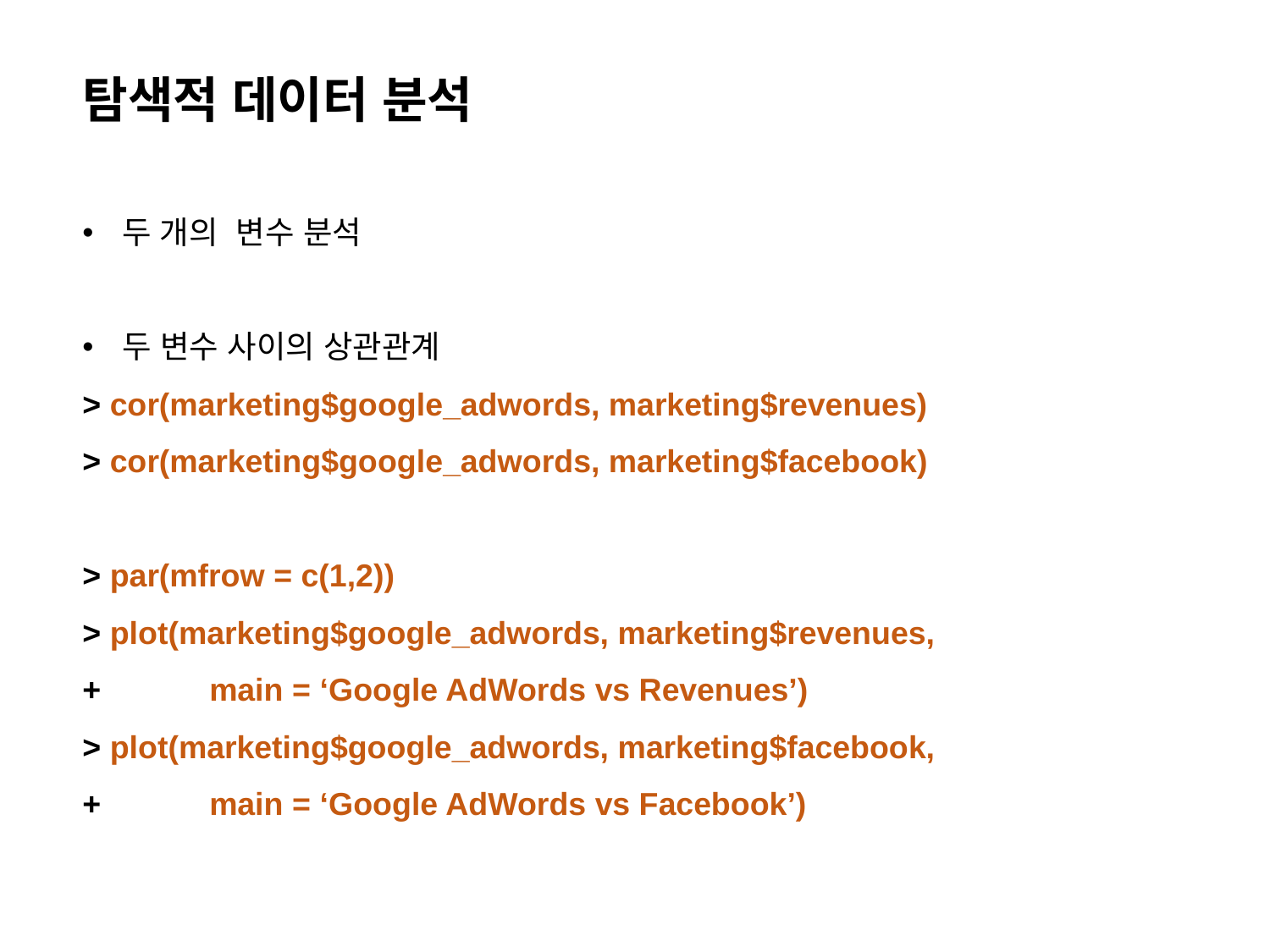

탐색적 데이터 분석
두 개의  변수 분석

두 변수 사이의 상관관계
> cor(marketing$google_adwords, marketing$revenues)
> cor(marketing$google_adwords, marketing$facebook)

> par(mfrow = c(1,2))
> plot(marketing$google_adwords, marketing$revenues,
+	main = ‘Google AdWords vs Revenues’)
> plot(marketing$google_adwords, marketing$facebook,
+	main = ‘Google AdWords vs Facebook’)